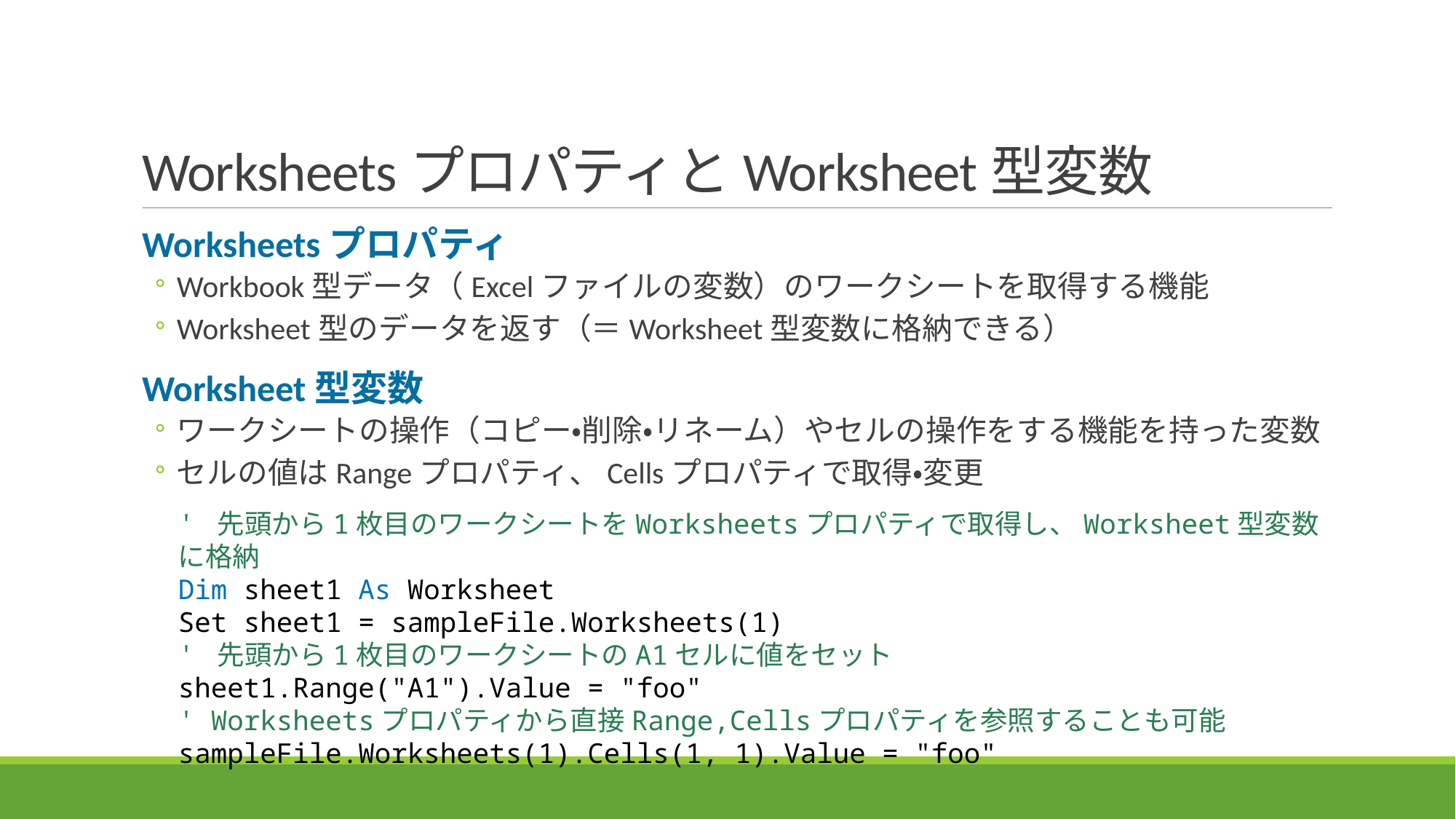

# WorksheetsプロパティとWorksheet型変数
Worksheetsプロパティ
Workbook型データ（Excelファイルの変数）のワークシートを取得する機能
Worksheet型のデータを返す（＝Worksheet型変数に格納できる）
Worksheet型変数
ワークシートの操作（コピー・削除・リネーム）やセルの操作をする機能を持った変数
セルの値はRangeプロパティ、Cellsプロパティで取得・変更
' 先頭から1枚目のワークシートをWorksheetsプロパティで取得し、Worksheet型変数に格納
Dim sheet1 As Worksheet
Set sheet1 = sampleFile.Worksheets(1)
' 先頭から1枚目のワークシートのA1セルに値をセット
sheet1.Range("A1").Value = "foo"
' Worksheetsプロパティから直接Range,Cellsプロパティを参照することも可能
sampleFile.Worksheets(1).Cells(1, 1).Value = "foo"